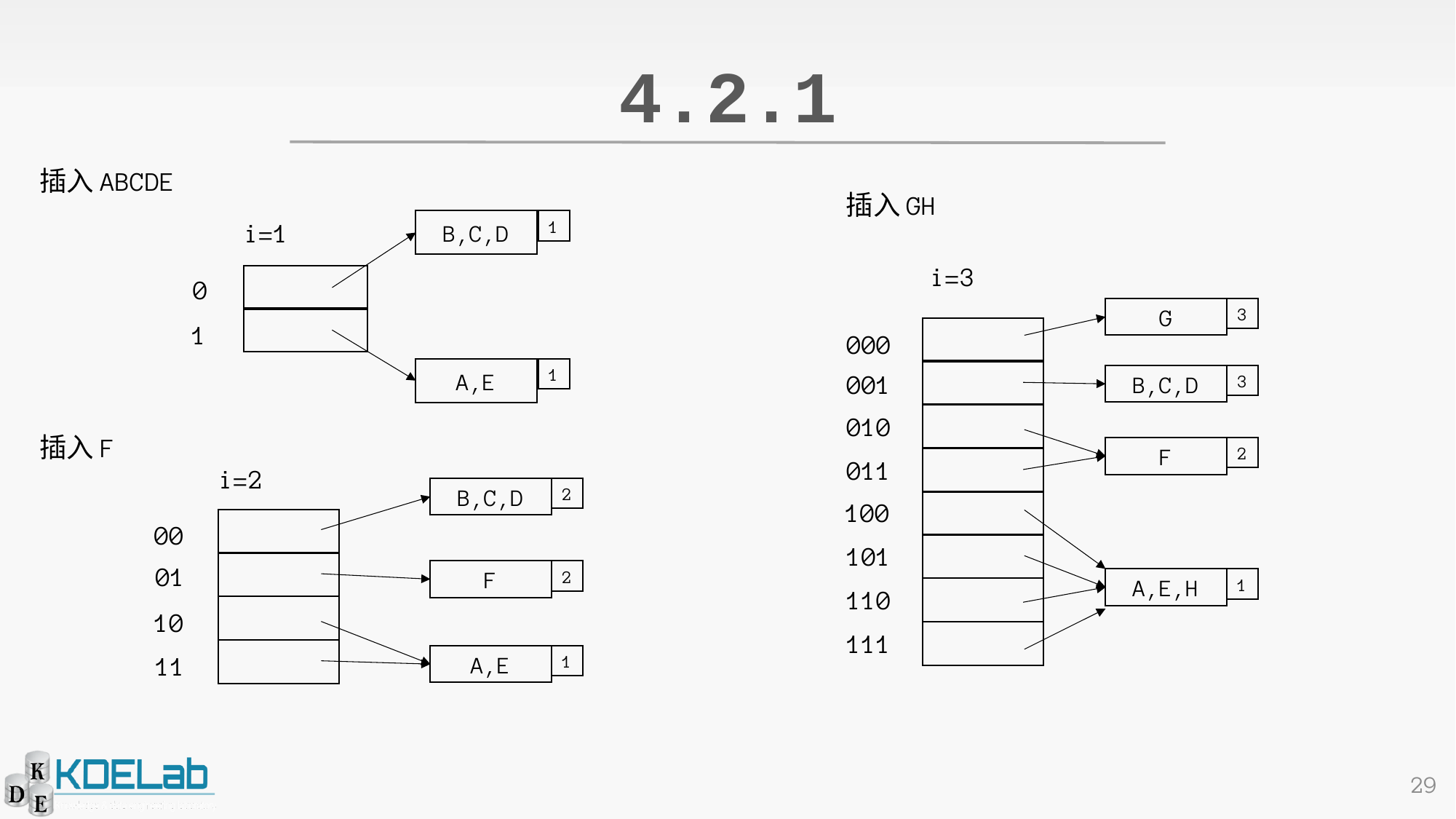

# 4.2.1
插入ABCDE
插入GH
i=3
G
3

000
001
010
011
100
101
110
111
B,C,D
3
F
2
A,E,H
1
i=1
B,C,D
1

0

A,E
1
1
插入F
i=2
B,C,D
2

00
01
F
2
10
11
A,E
1
29